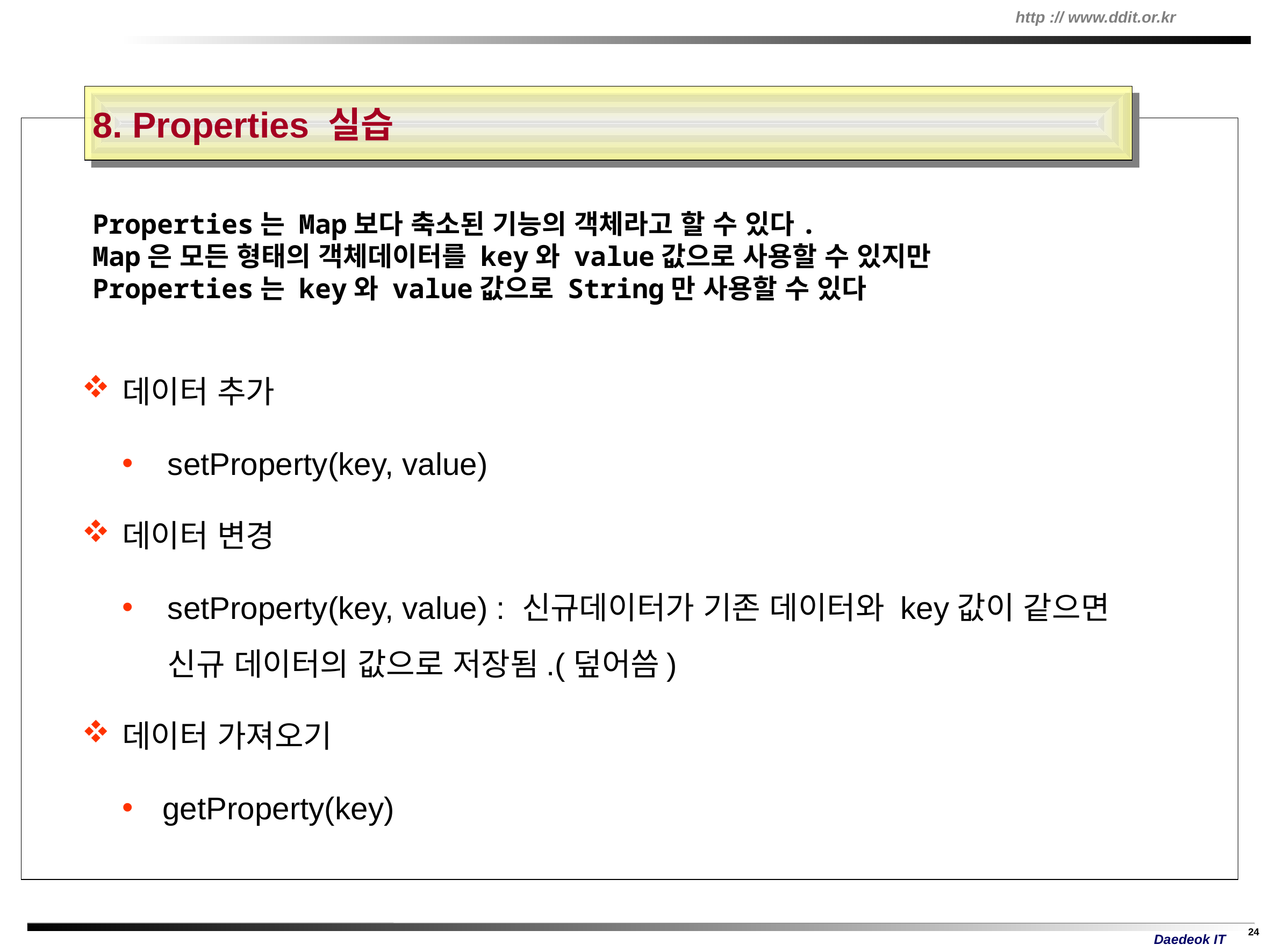

8. Properties 실습

Properties는 Map보다 축소된 기능의 객체라고 할 수 있다.
Map은 모든 형태의 객체데이터를 key와 value값으로 사용할 수 있지만
Properties는 key와 value값으로 String만 사용할 수 있다
데이터 추가
setProperty(key, value)
데이터 변경
setProperty(key, value) : 신규데이터가 기존 데이터와 key값이 같으면 신규 데이터의 값으로 저장됨.(덮어씀)
데이터 가져오기
getProperty(key)